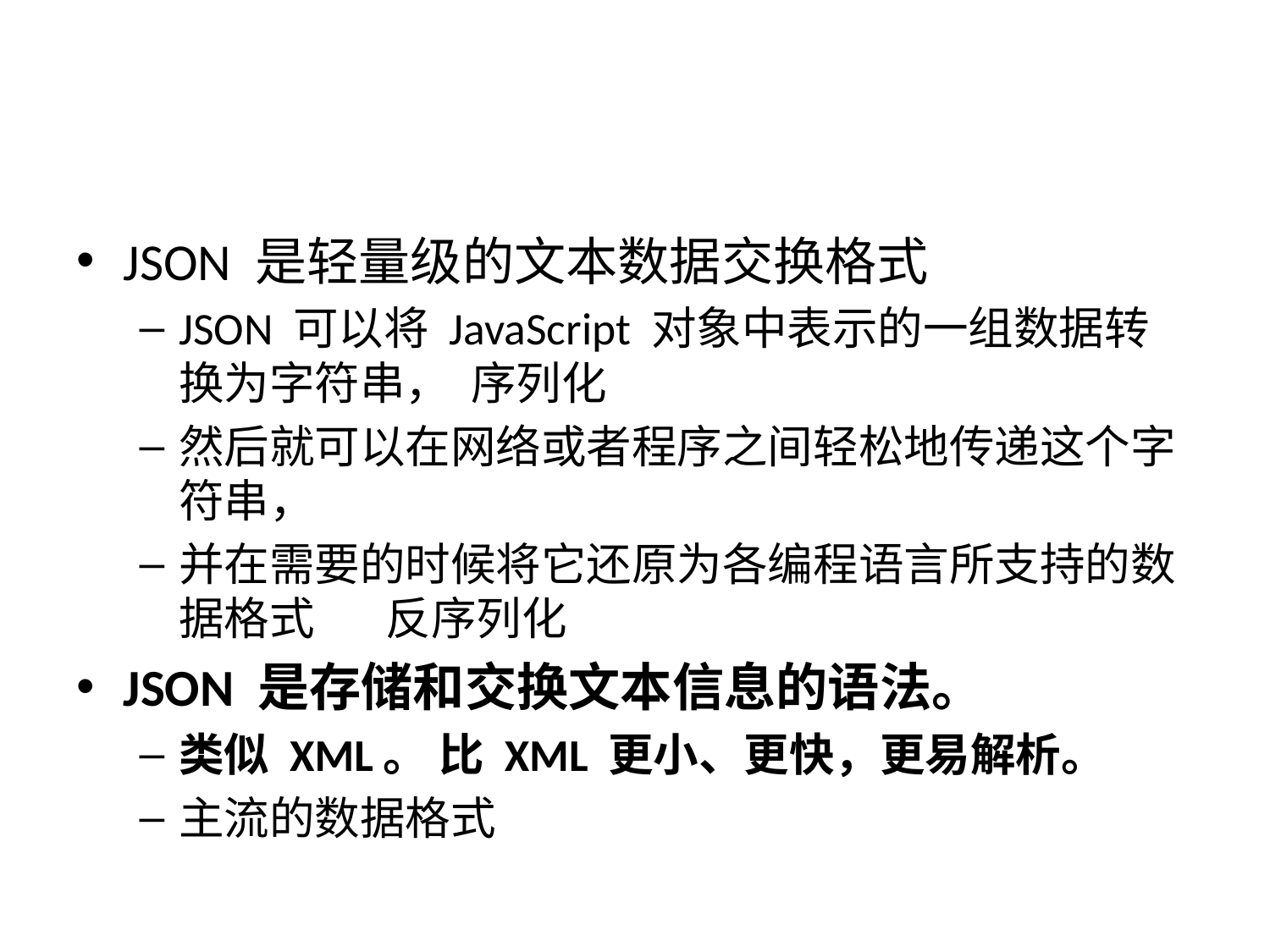

#
JSON 是轻量级的文本数据交换格式
JSON 可以将 JavaScript 对象中表示的一组数据转换为字符串，  序列化
然后就可以在网络或者程序之间轻松地传递这个字符串，
并在需要的时候将它还原为各编程语言所支持的数据格式       反序列化
JSON 是存储和交换文本信息的语法。
类似 XML。 比 XML 更小、更快，更易解析。
主流的数据格式